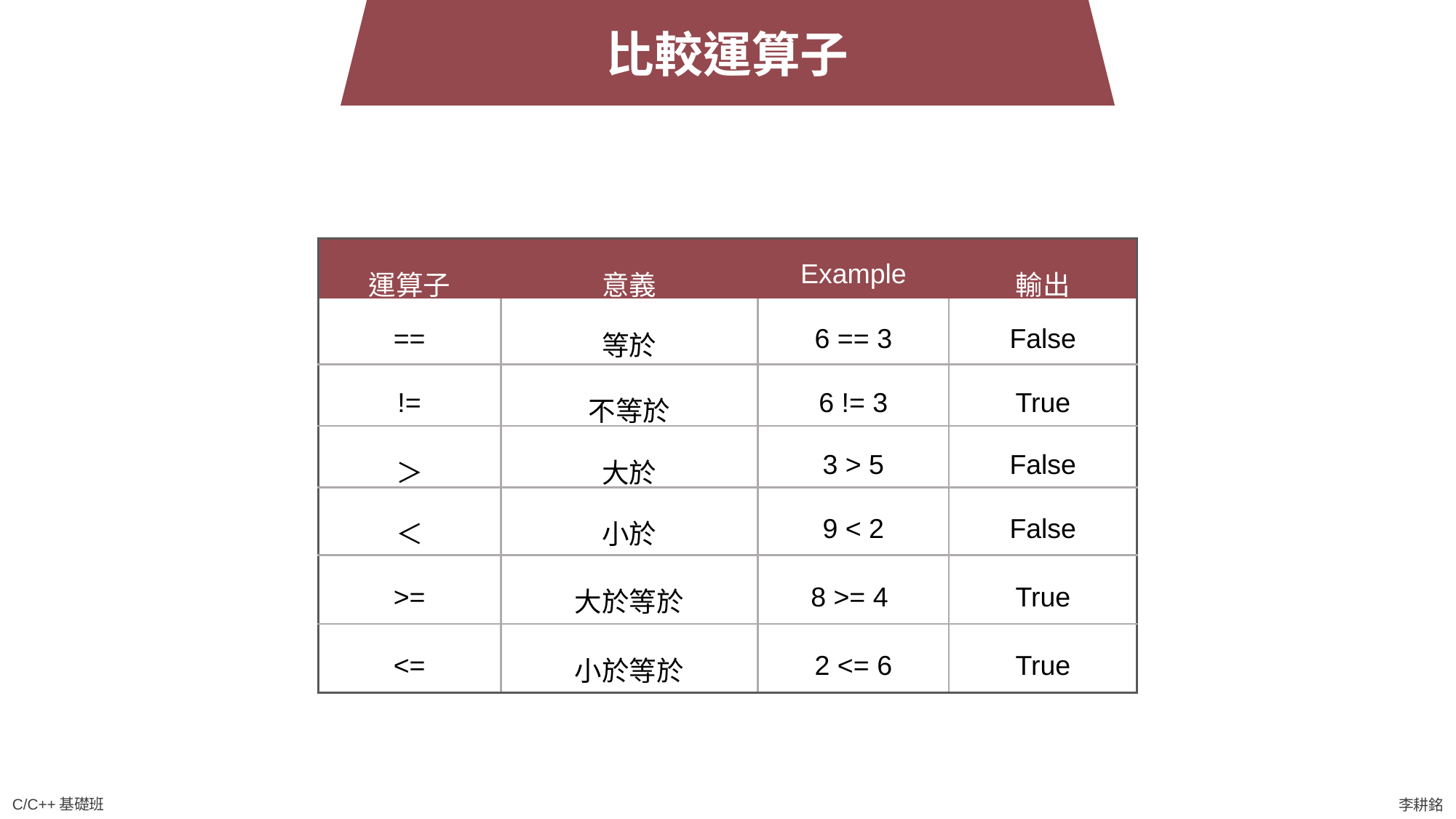

比較運算子
| 運算子 | 意義 | Example | 輸出 |
| --- | --- | --- | --- |
| == | 等於 | 6 == 3 | False |
| != | 不等於 | 6 != 3 | True |
| ＞ | 大於 | 3 > 5 | False |
| ＜ | 小於 | 9 < 2 | False |
| >= | 大於等於 | 8 >= 4 | True |
| <= | 小於等於 | 2 <= 6 | True |
C/C++基礎班
李耕銘